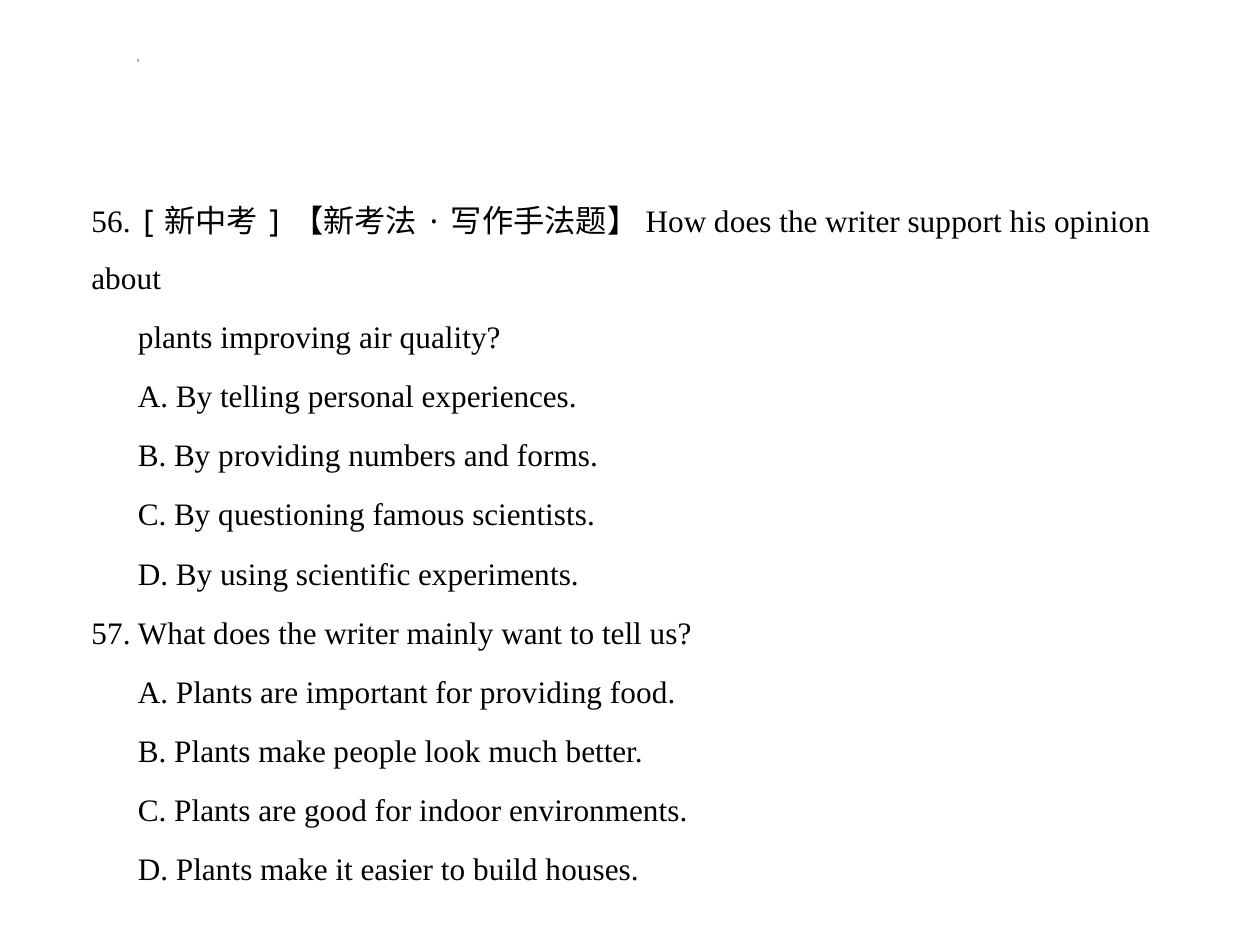

56. [新中考]【新考法·写作手法题】How does the writer support his opinion about
      plants improving air quality?
      A. By telling personal experiences.
      B. By providing numbers and forms.
      C. By questioning famous scientists.
      D. By using scientific experiments.
57. What does the writer mainly want to tell us?
      A. Plants are important for providing food.
      B. Plants make people look much better.
      C. Plants are good for indoor environments.
      D. Plants make it easier to build houses.